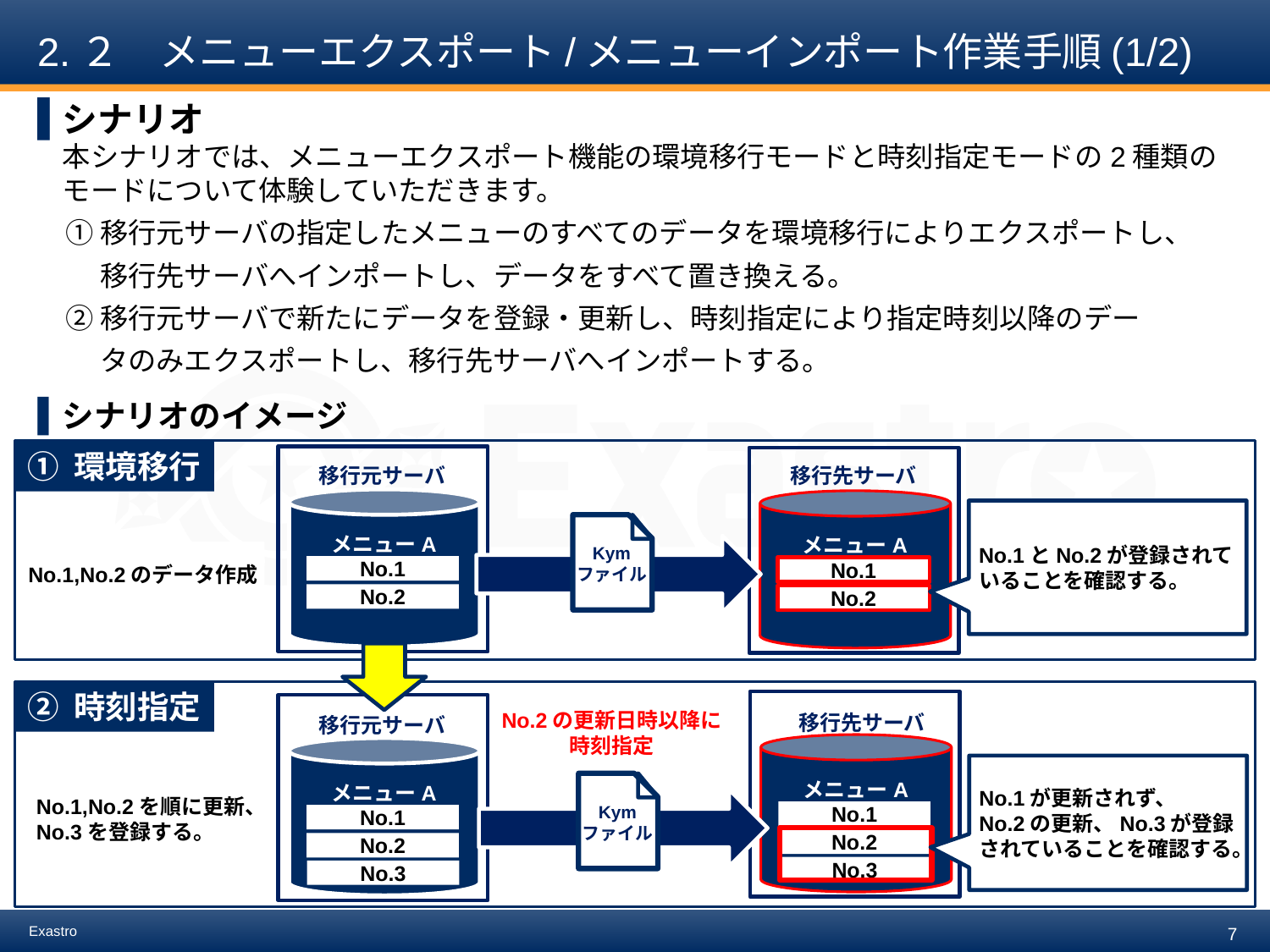

# 2.２　メニューエクスポート/メニューインポート作業手順(1/2)
シナリオ
本シナリオでは、メニューエクスポート機能の環境移行モードと時刻指定モードの2種類のモードについて体験していただきます。
　① 移行元サーバの指定したメニューのすべてのデータを環境移行によりエクスポートし、
　　 移行先サーバへインポートし、データをすべて置き換える。
　② 移行元サーバで新たにデータを登録・更新し、時刻指定により指定時刻以降のデー
　　 タのみエクスポートし、移行先サーバへインポートする。

シナリオのイメージ

① 環境移行

移行元サーバ

メニューA
No.1
No.2

移行先サーバ

メニューA
No.1
No.2
No.1とNo.2が登録されて
いることを確認する。

Kym
ファイル

No.1,No.2のデータ作成

② 時刻指定

移行先サーバ

メニューA
No.1
No.2
No.3

移行元サーバ

メニューA
No.1
No.2
No.3
No.2の更新日時以降に
時刻指定
No.1,No.2を順に更新、
No.3を登録する。
No.1が更新されず、
No.2の更新、No.3が登録
されていることを確認する。

Kym
ファイル